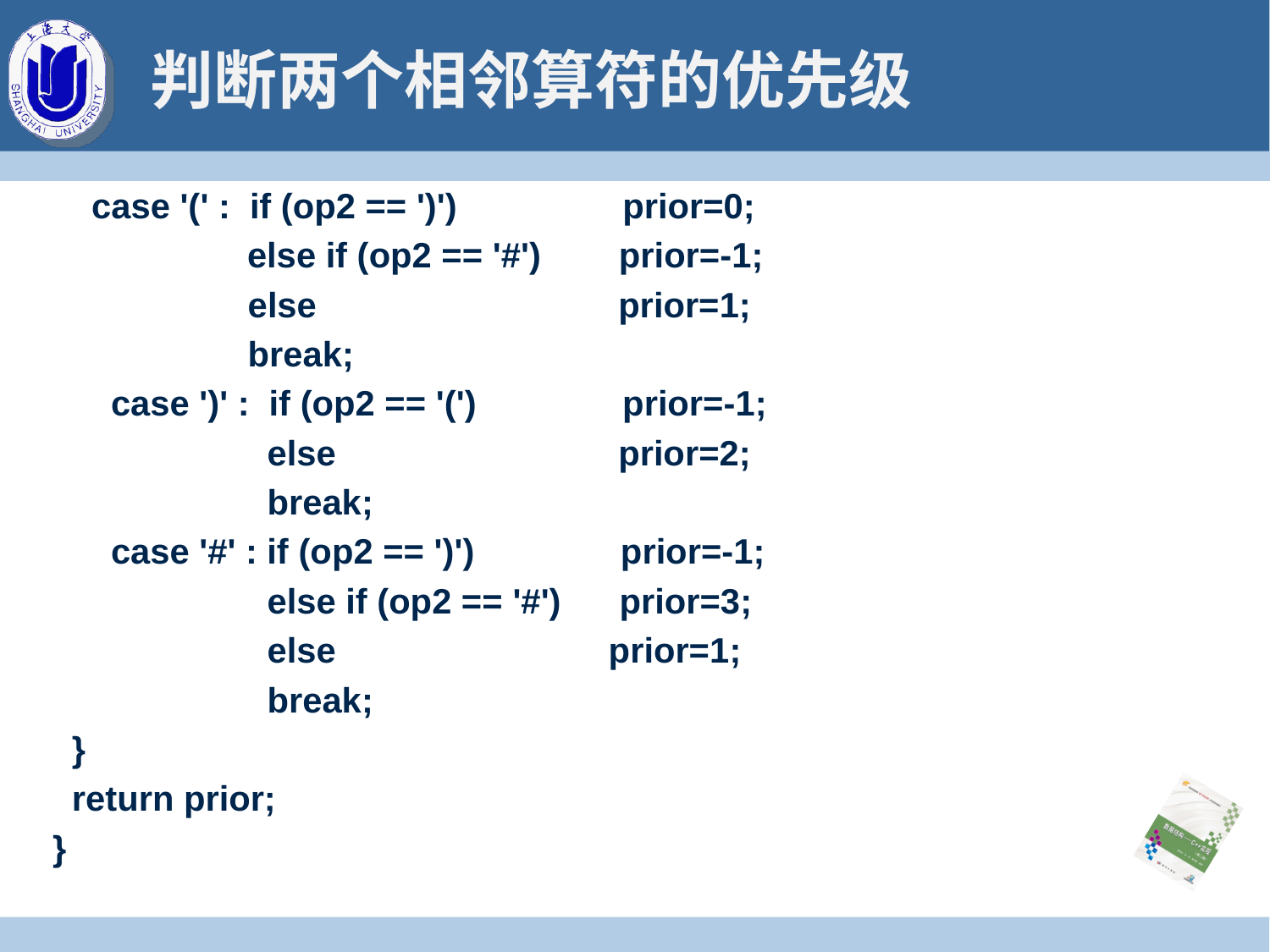

# 判断两个相邻算符的优先级
    case '(' :  if (op2 == ')')                 prior=0;
                    else if (op2 == '#')        prior=-1;
	       else                               prior=1;
	       break;
      case ')' :  if (op2 == '(')               prior=-1;
	         else                             prior=2;
	         break;
      case '#' : if (op2 == ')')               prior=-1;
	         else if (op2 == '#')      prior=3;
	         else                            prior=1;
	         break;
  }
  return prior;
}